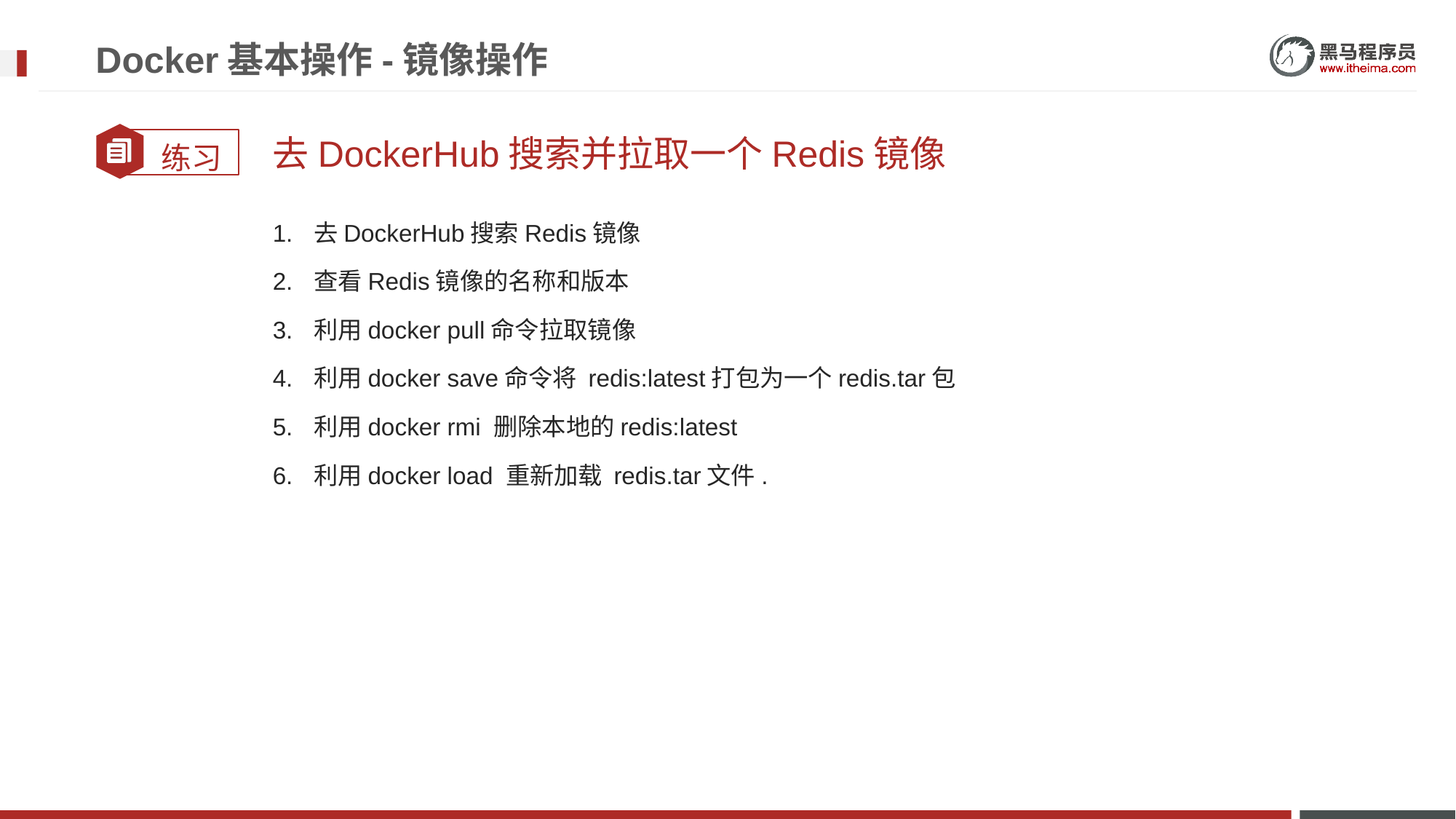

# Docker基本操作-镜像操作
去DockerHub搜索并拉取一个Redis镜像
去DockerHub搜索Redis镜像
查看Redis镜像的名称和版本
利用docker pull命令拉取镜像
利用docker save命令将 redis:latest打包为一个redis.tar包
利用docker rmi 删除本地的redis:latest
利用docker load 重新加载 redis.tar文件.